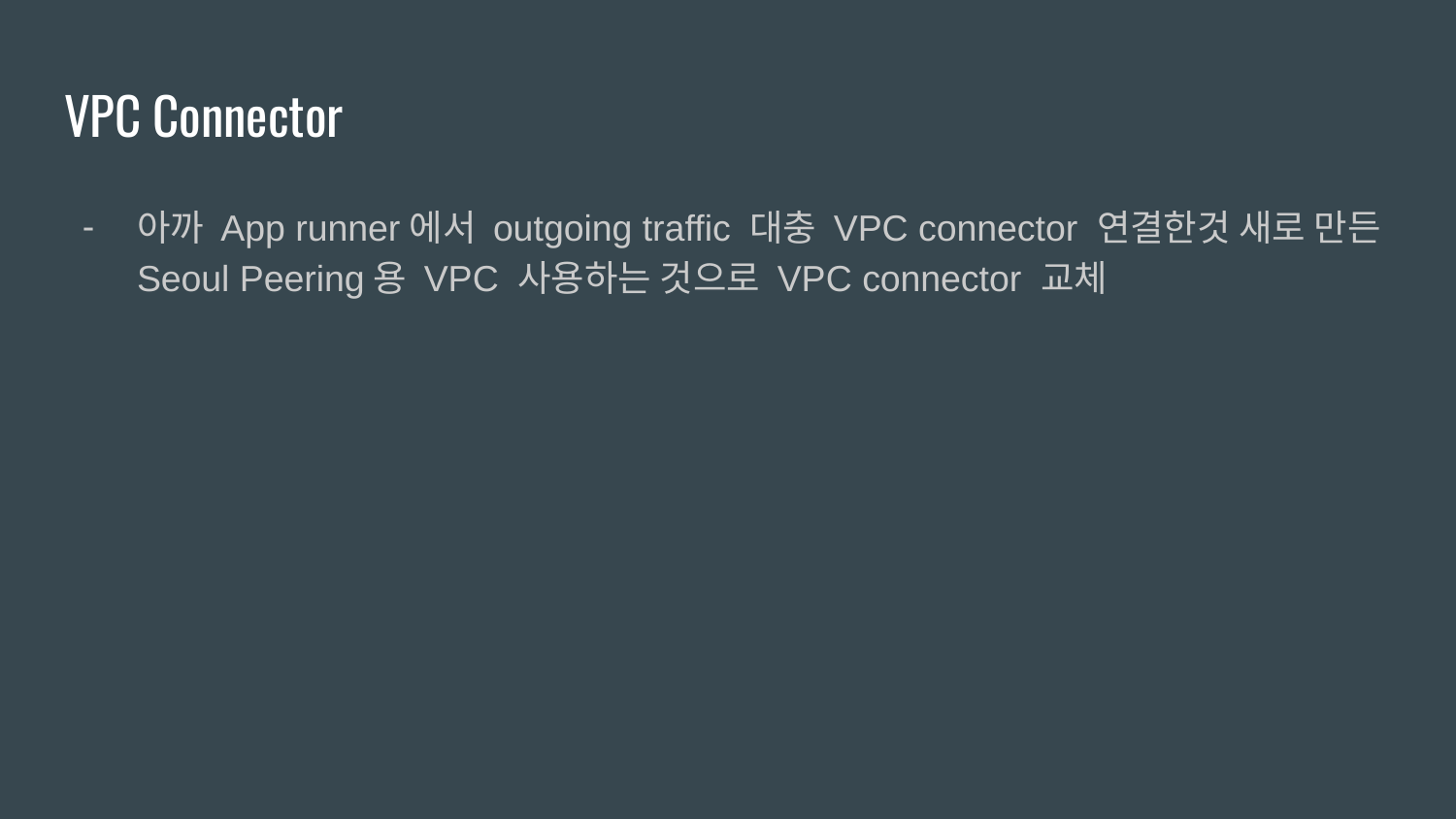

# VPC Connector
아까 App runner에서 outgoing traffic 대충 VPC connector 연결한것 새로 만든 Seoul Peering용 VPC 사용하는 것으로 VPC connector 교체